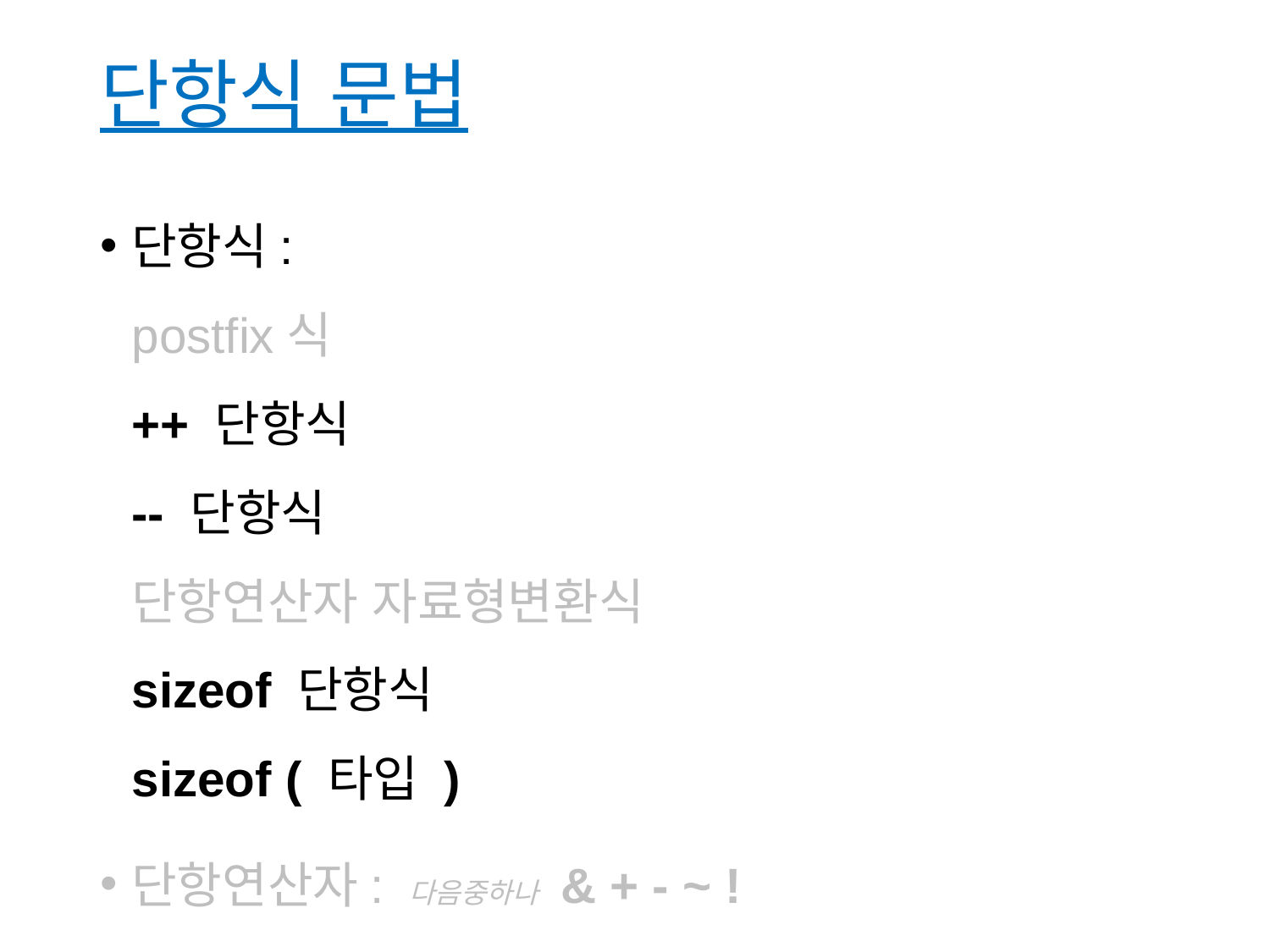

# 단항식 문법
단항식:
postfix식
++ 단항식
-- 단항식
단항연산자 자료형변환식
sizeof 단항식
sizeof ( 타입 )
단항연산자: 다음중하나  & + - ~ !